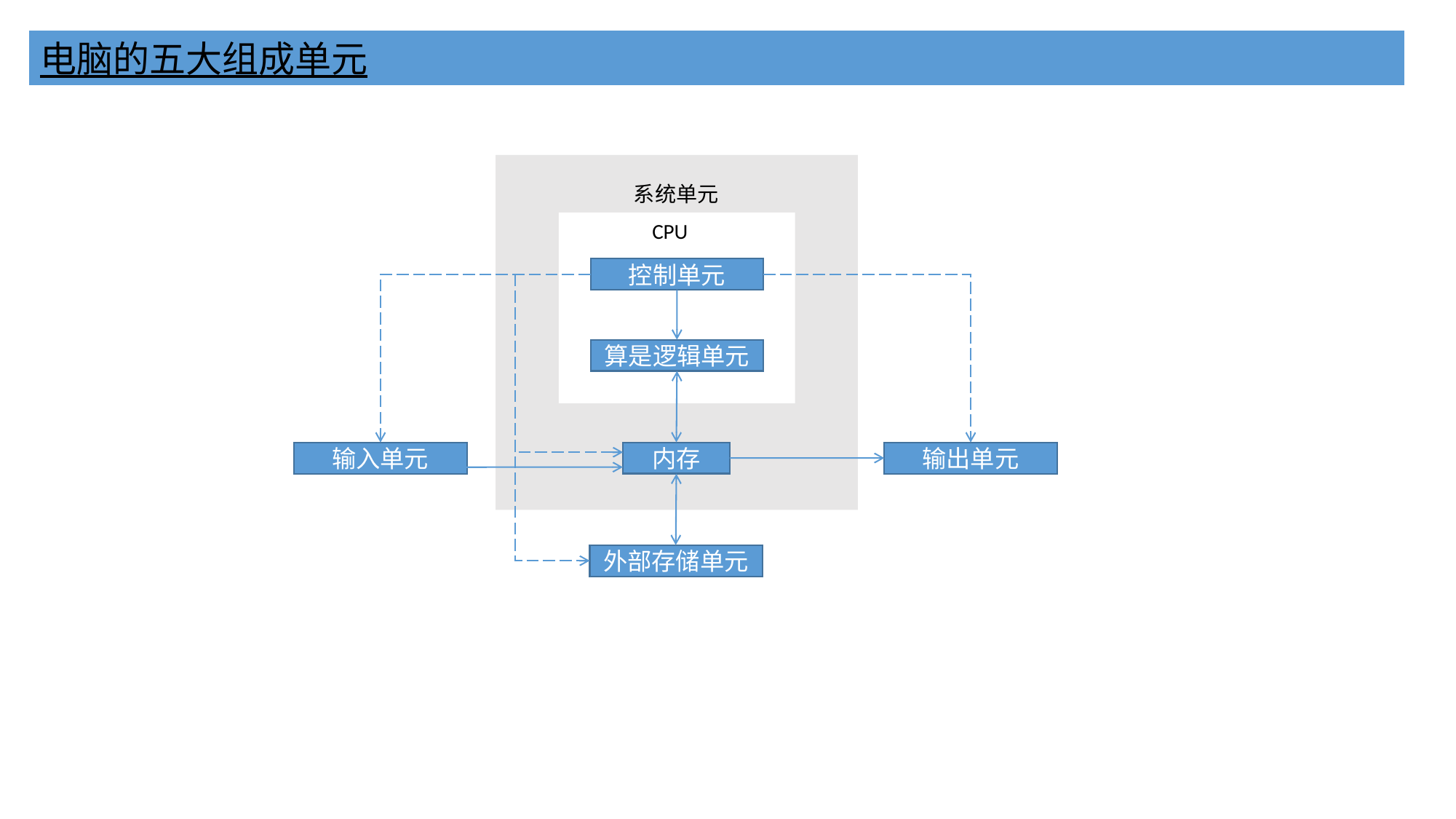

电脑的五大组成单元

系统单元

CPU
控制单元
算是逻辑单元
内存
输入单元
输出单元
外部存储单元